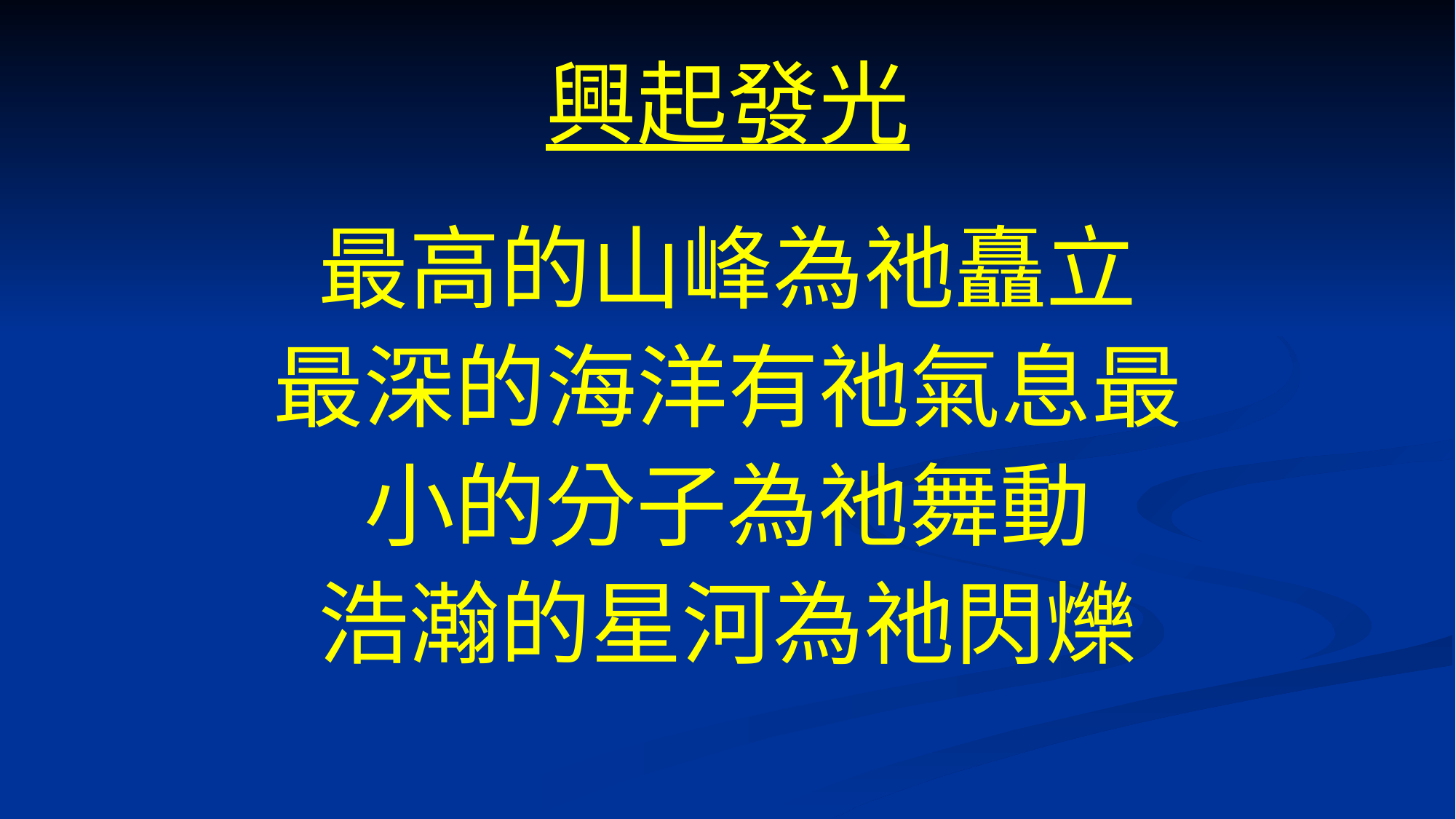

# 興起發光
最高的山峰為祂矗立
最深的海洋有祂氣息最
小的分子為祂舞動
浩瀚的星河為祂閃爍